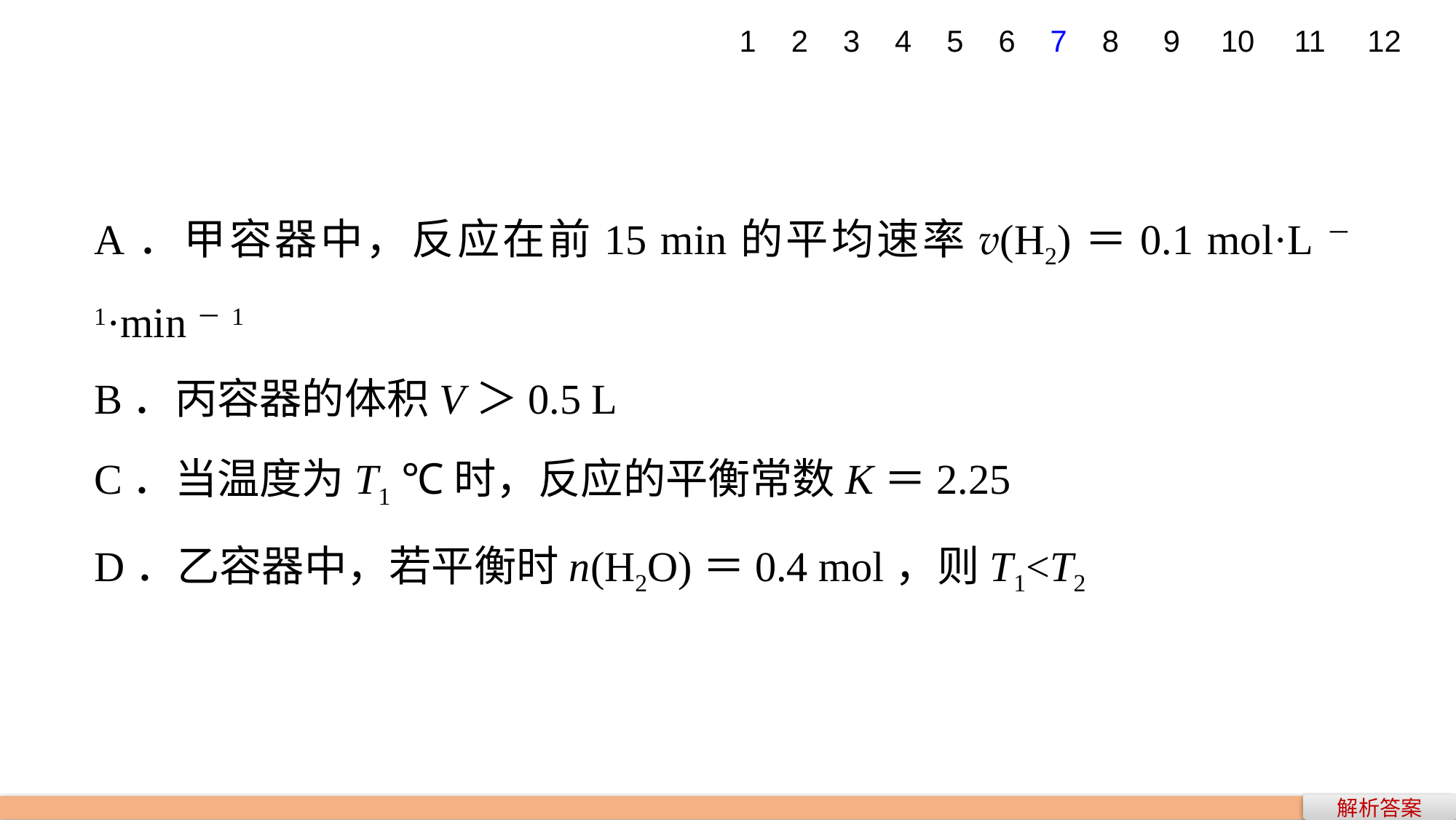

1
2
3
4
5
6
7
8
9
10
11
12
A．甲容器中，反应在前15 min的平均速率v(H2)＝0.1 mol·L－1·min－1
B．丙容器的体积V＞0.5 L
C．当温度为T1 ℃时，反应的平衡常数K＝2.25
D．乙容器中，若平衡时n(H2O)＝0.4 mol，则T1<T2
解析答案